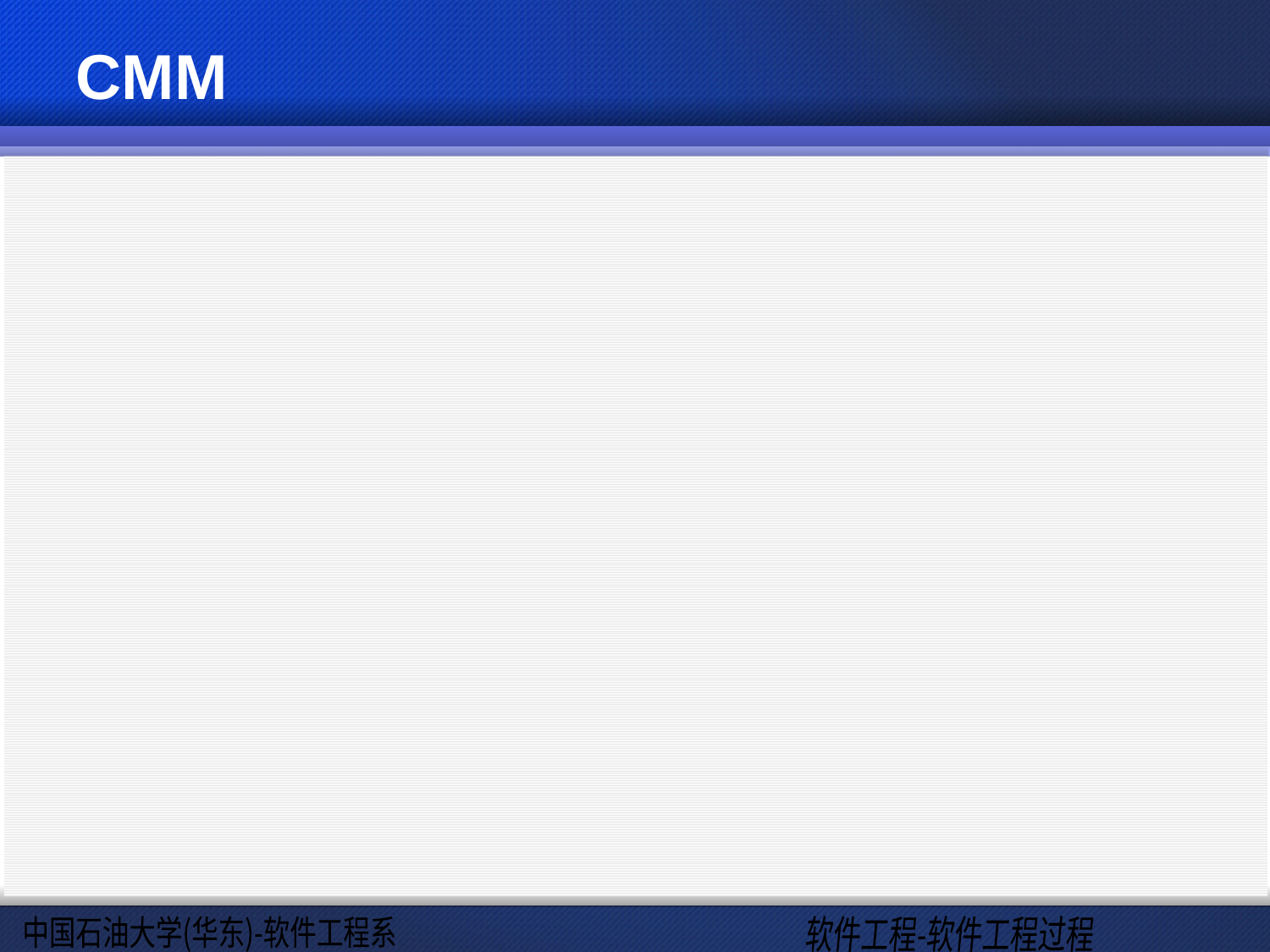

# CMM
其模型分为五个等级 ：
初始级，软件生产过程的特征是随机的，有时甚至是杂乱的。很少过程被定义，成功依赖于个人的努力。
可重复级，建立基本的项目管理过程，以跟踪费用、进度和功能。设定必要的过程纪律以重复以往在相同应用的项目的成功。
已定义级，管理和工程活动的软件过程已文档化、标准化、集成化到一个标准的组织的软件过程。组织内所有的项目使用的软件过程是集体同意、裁剪过的标准开发和维护软件的版本。